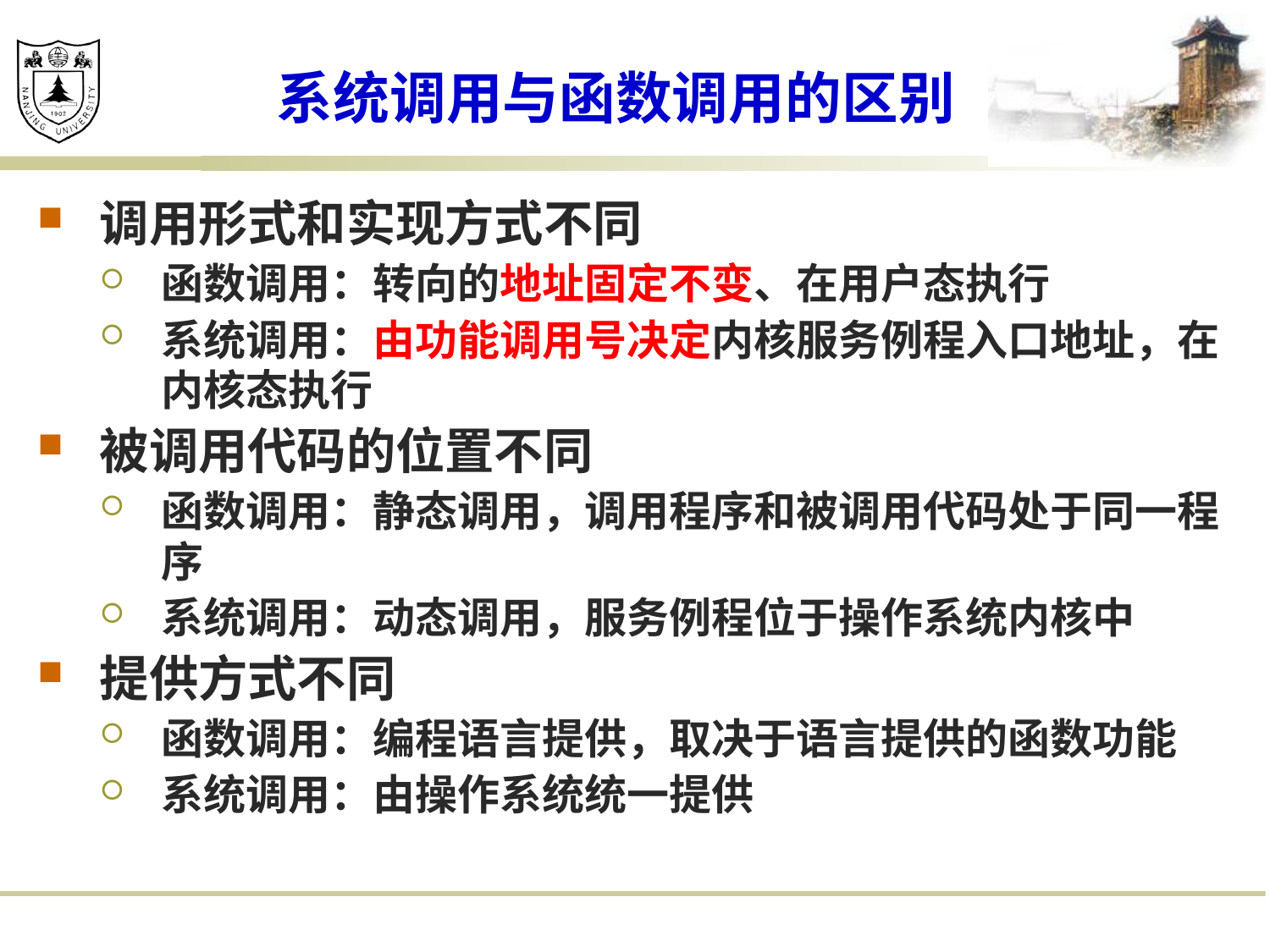

# 系统调用与函数调用的区别
调用形式和实现方式不同
函数调用：转向的地址固定不变、在用户态执行
系统调用：由功能调用号决定内核服务例程入口地址，在内核态执行
被调用代码的位置不同
函数调用：静态调用，调用程序和被调用代码处于同一程序
系统调用：动态调用，服务例程位于操作系统内核中
提供方式不同
函数调用：编程语言提供，取决于语言提供的函数功能
系统调用：由操作系统统一提供

109